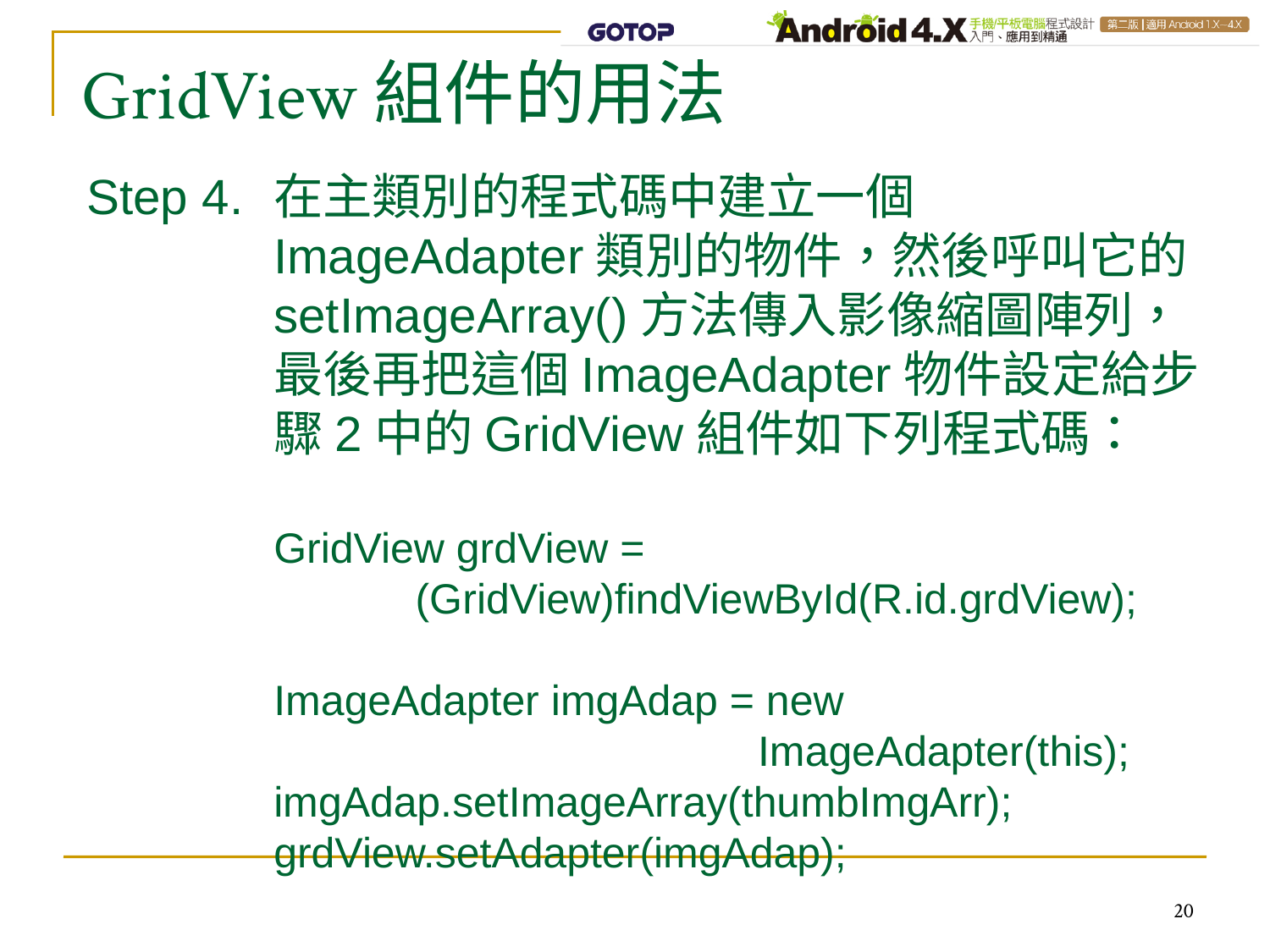

GridView組件的用法
Step 4.	在主類別的程式碼中建立一個ImageAdapter類別的物件，然後呼叫它的setImageArray()方法傳入影像縮圖陣列，最後再把這個ImageAdapter物件設定給步驟2中的GridView組件如下列程式碼：
GridView grdView =
            (GridView)findViewById(R.id.grdView);
ImageAdapter imgAdap = new
                                         ImageAdapter(this);
imgAdap.setImageArray(thumbImgArr);
grdView.setAdapter(imgAdap);

20